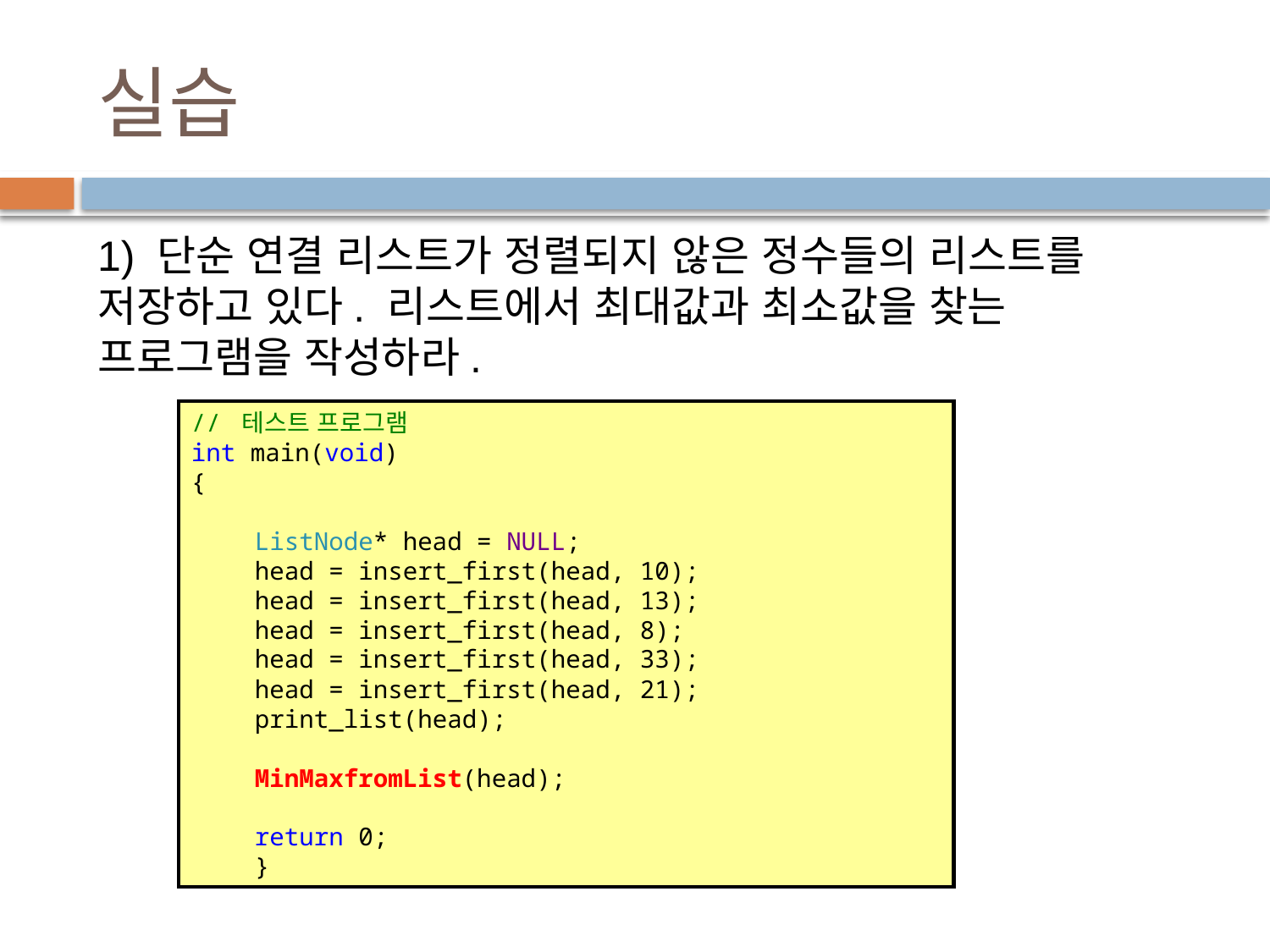

# 실습
1) 단순 연결 리스트가 정렬되지 않은 정수들의 리스트를 저장하고 있다. 리스트에서 최대값과 최소값을 찾는 프로그램을 작성하라.

// 테스트 프로그램
int main(void)
{

ListNode* head = NULL;
head = insert_first(head, 10);
head = insert_first(head, 13);
head = insert_first(head, 8);
head = insert_first(head, 33);
head = insert_first(head, 21);
print_list(head);

MinMaxfromList(head);

return 0;
}